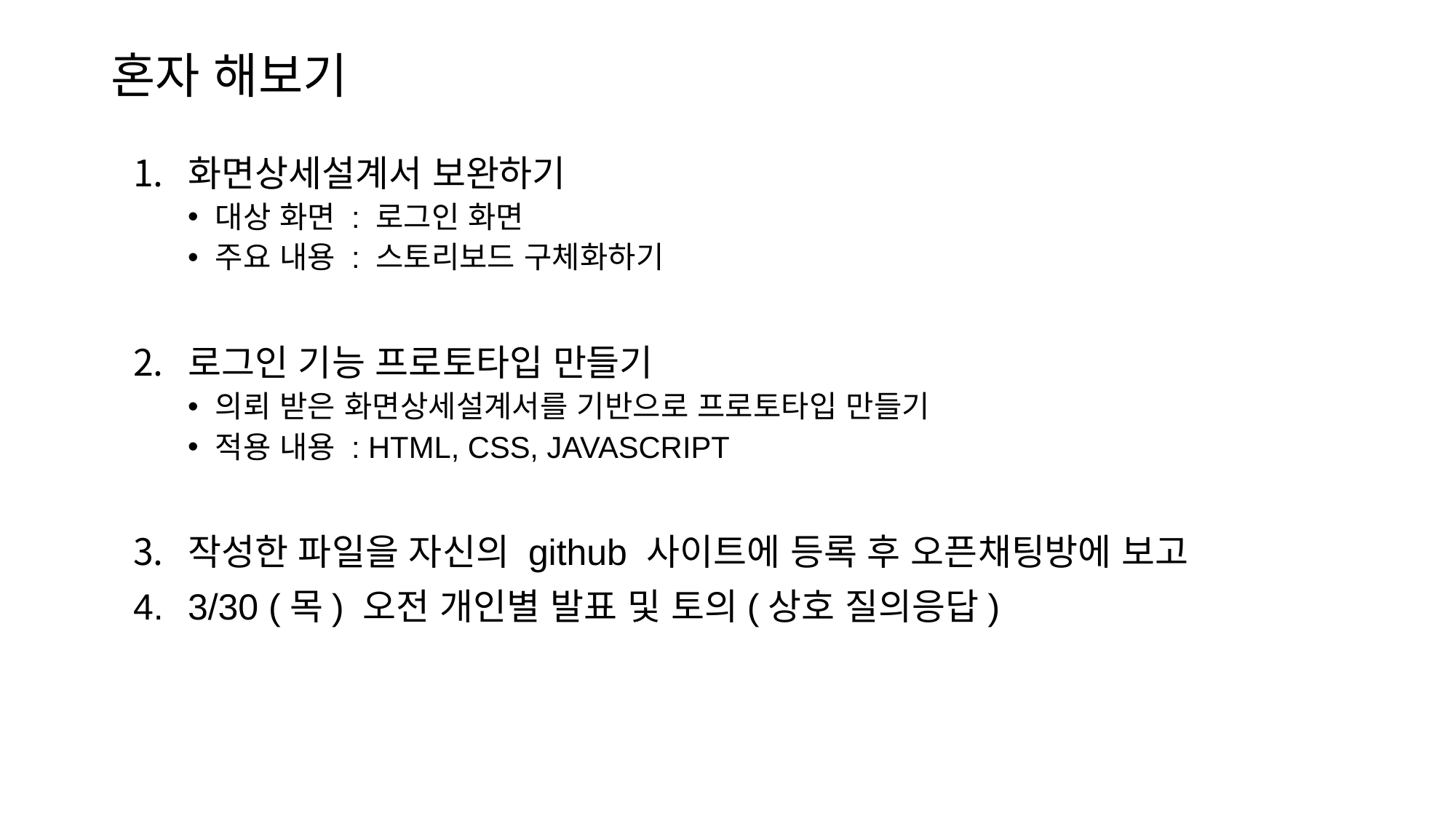

# 혼자 해보기
화면상세설계서 보완하기
대상 화면 : 로그인 화면
주요 내용 : 스토리보드 구체화하기

로그인 기능 프로토타입 만들기
의뢰 받은 화면상세설계서를 기반으로 프로토타입 만들기
적용 내용 : HTML, CSS, JAVASCRIPT

작성한 파일을 자신의 github 사이트에 등록 후 오픈채팅방에 보고
3/30 (목) 오전 개인별 발표 및 토의(상호 질의응답)